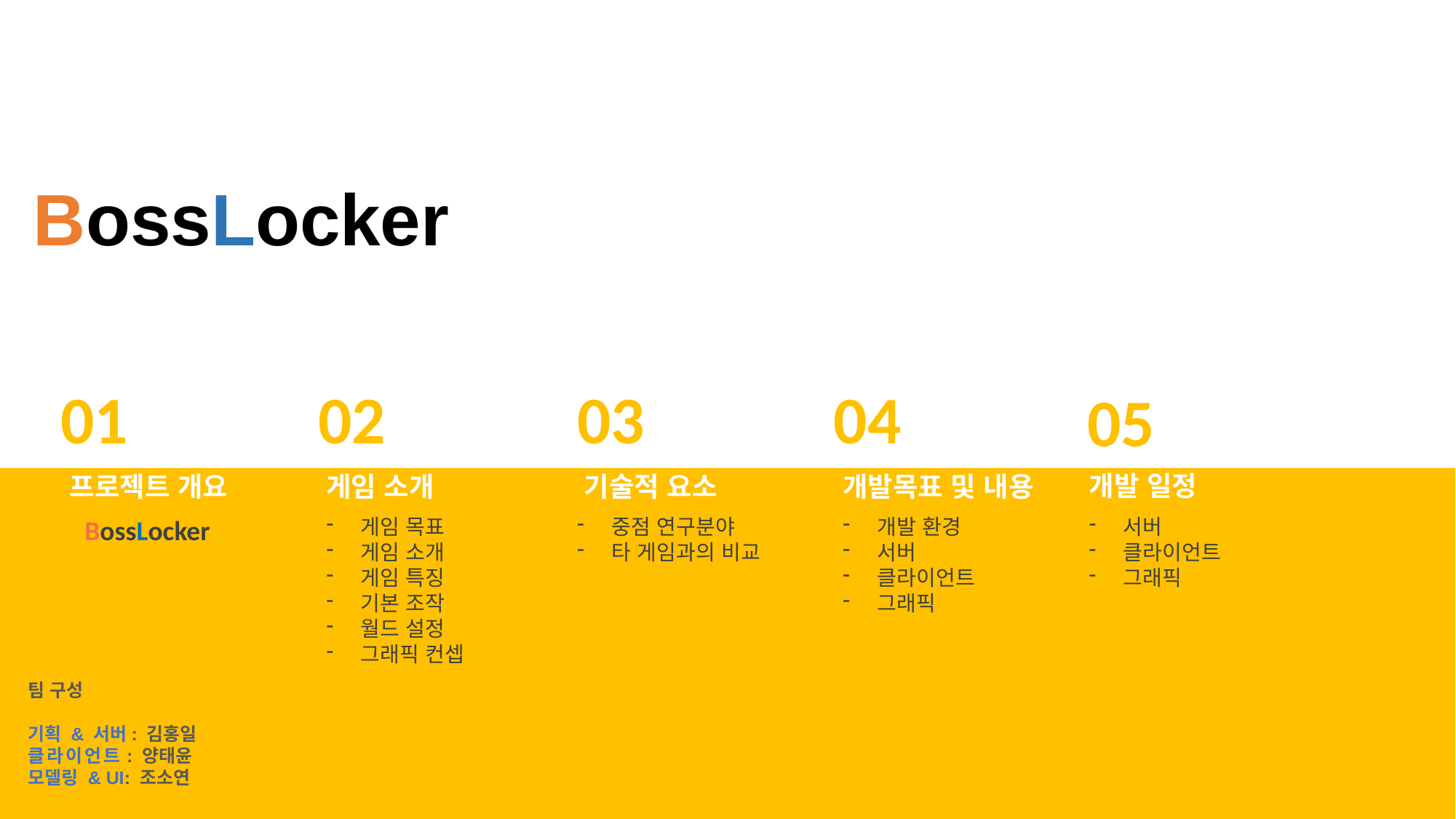

BossLocker
01
02
03
04
05
개발 일정
프로젝트 개요
게임 소개
기술적 요소
개발목표 및 내용

BossLocker
서버
클라이언트
그래픽
게임 목표
게임 소개
게임 특징
기본 조작
월드 설정
그래픽 컨셉
중점 연구분야
타 게임과의 비교

개발 환경
서버
클라이언트
그래픽
팀 구성

기획 & 서버: 김홍일
클라이언트: 양태윤
모델링 & UI: 조소연